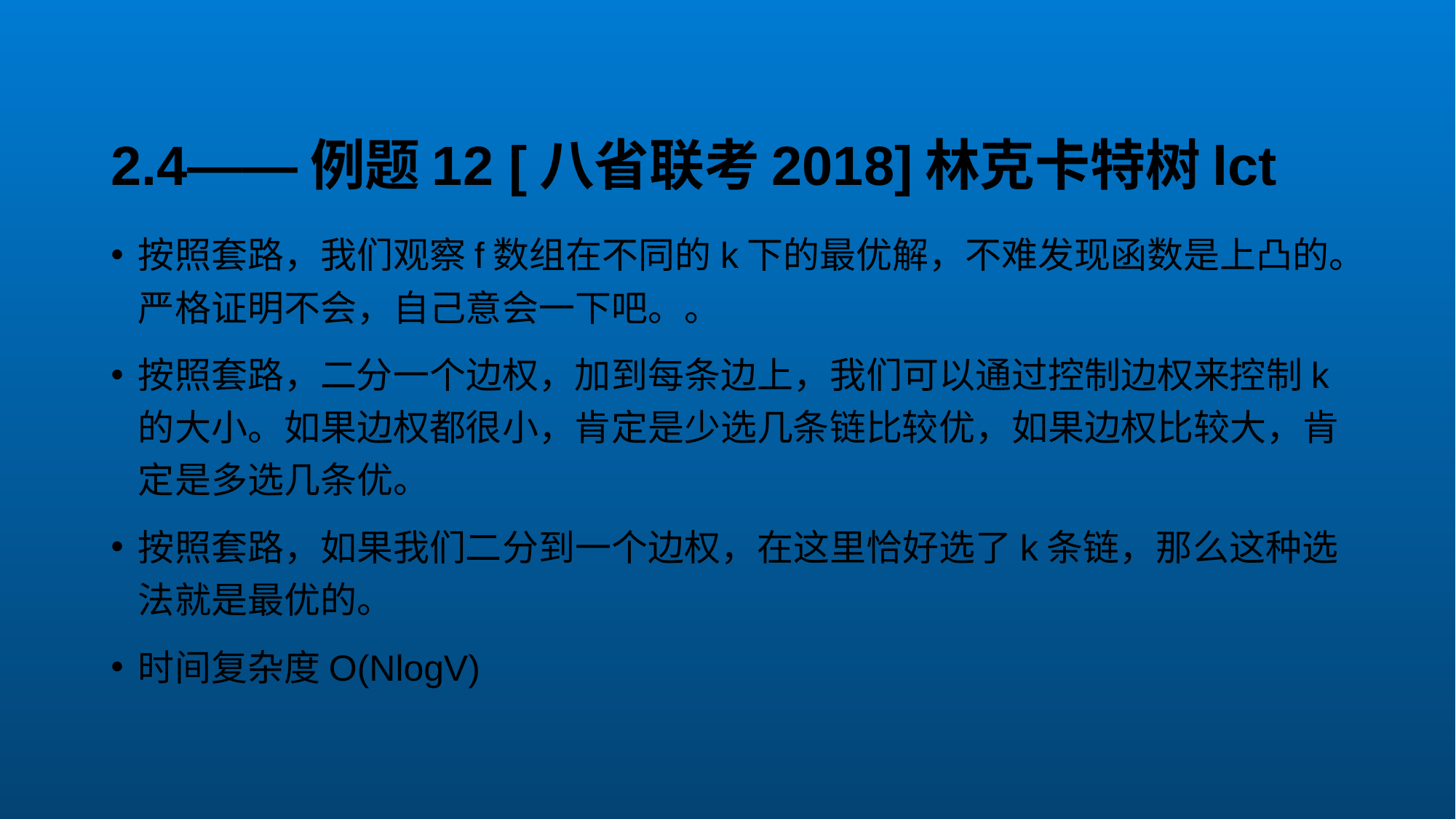

# 2.4——例题12 [八省联考2018]林克卡特树lct
按照套路，我们观察f数组在不同的k下的最优解，不难发现函数是上凸的。严格证明不会，自己意会一下吧。。
按照套路，二分一个边权，加到每条边上，我们可以通过控制边权来控制k的大小。如果边权都很小，肯定是少选几条链比较优，如果边权比较大，肯定是多选几条优。
按照套路，如果我们二分到一个边权，在这里恰好选了k条链，那么这种选法就是最优的。
时间复杂度O(NlogV)